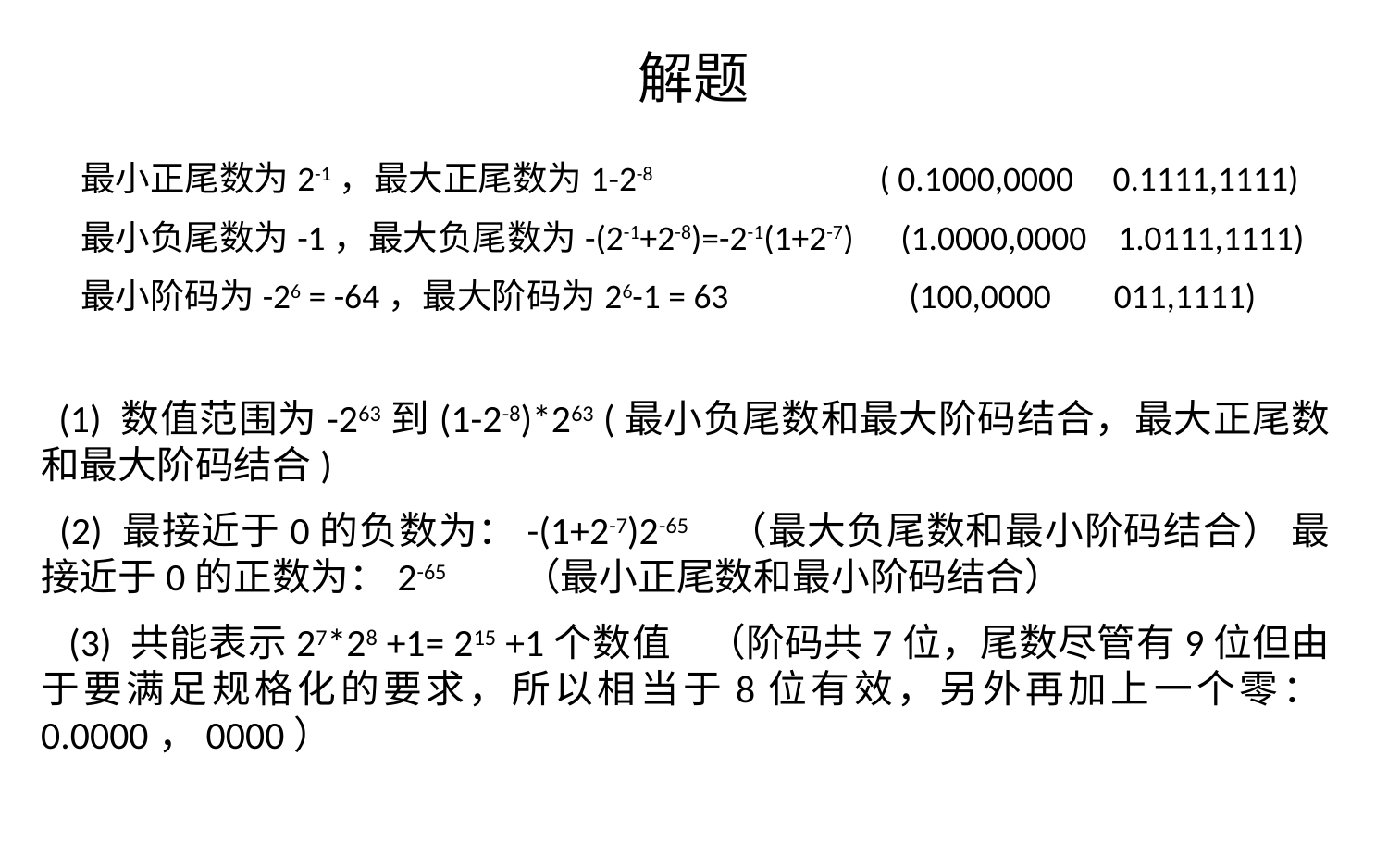

# 解题
    最小正尾数为2-1，最大正尾数为1-2-8                                                 ( 0.1000,0000     0.1111,1111)
    最小负尾数为-1，最大负尾数为-(2-1+2-8)=-2-1(1+2-7)      (1.0000,0000    1.0111,1111)
    最小阶码为-26 = -64，最大阶码为26-1 = 63                       (100,0000        011,1111)

  (1) 数值范围为-263到(1-2-8)*263 (最小负尾数和最大阶码结合，最大正尾数和最大阶码结合)
  (2) 最接近于0的负数为：-(1+2-7)2-65     （最大负尾数和最小阶码结合） 最接近于0的正数为：2-65             （最小正尾数和最小阶码结合）
   (3) 共能表示27*28 +1= 215 +1个数值    （阶码共7位，尾数尽管有9位但由于要满足规格化的要求，所以相当于8位有效，另外再加上一个零：0.0000，0000）